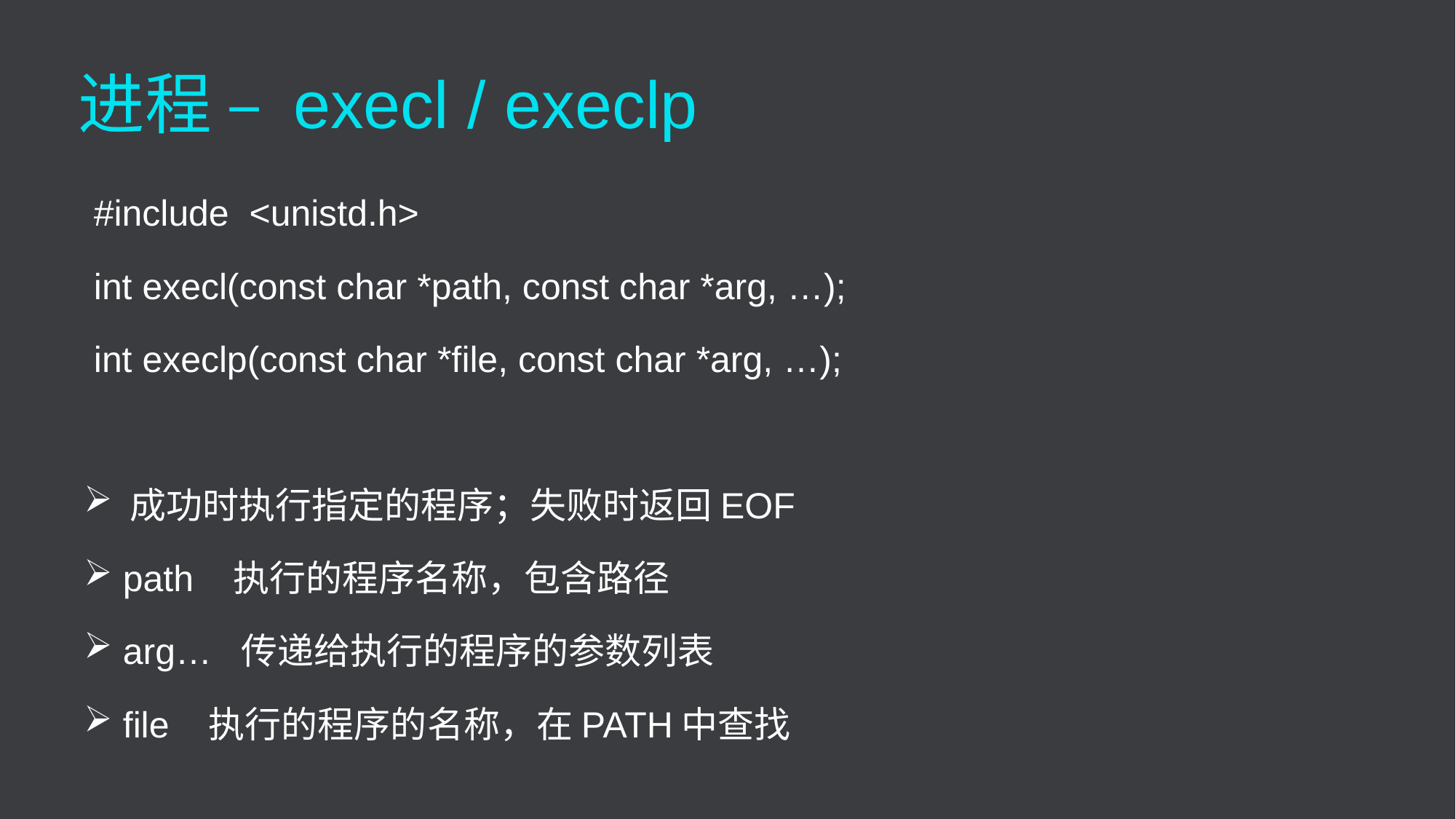

进程 – execl / execlp
  #include  <unistd.h>
  int execl(const char *path, const char *arg, …);
  int execlp(const char *file, const char *arg, …);

 成功时执行指定的程序；失败时返回EOF
 path   执行的程序名称，包含路径
 arg…  传递给执行的程序的参数列表
 file   执行的程序的名称，在PATH中查找